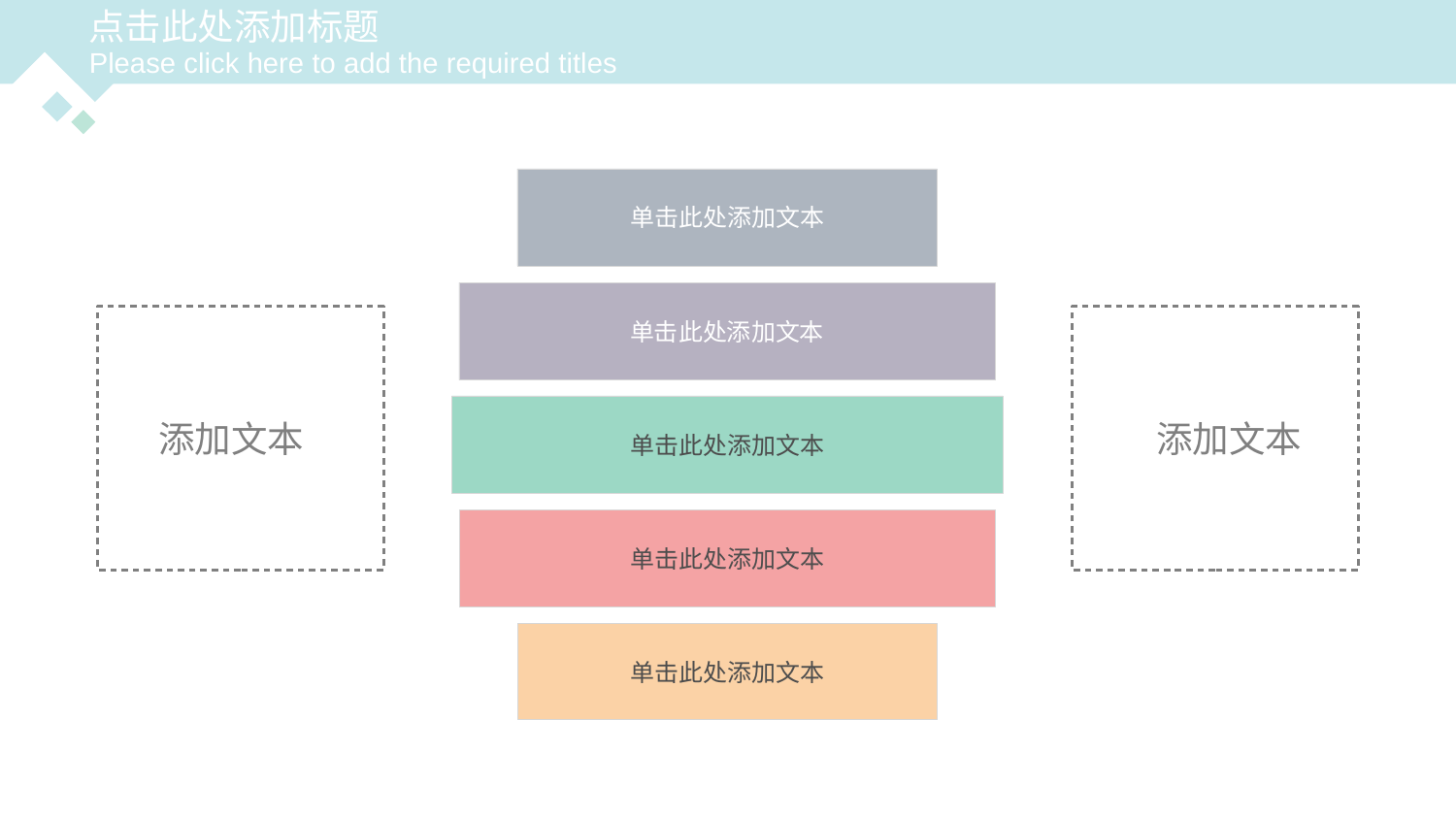

点击此处添加标题
Please click here to add the required titles
单击此处添加文本
单击此处添加文本

单击此处添加文本
添加文本
添加文本
单击此处添加文本
单击此处添加文本